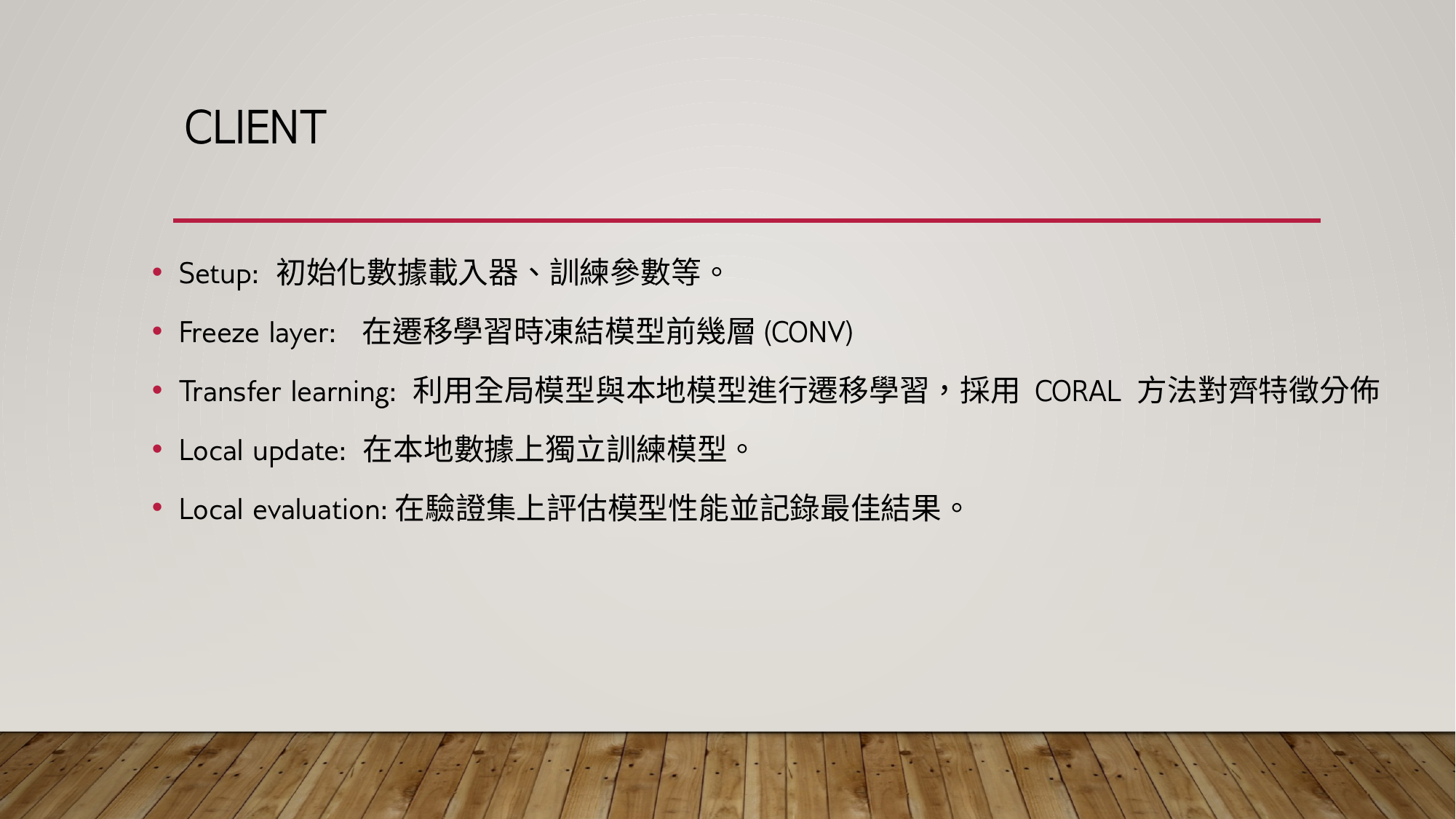

# Client
Setup: 初始化數據載入器、訓練參數等。
Freeze layer:  在遷移學習時凍結模型前幾層(CONV)
Transfer learning: 利用全局模型與本地模型進行遷移學習，採用 CORAL 方法對齊特徵分佈
Local update: 在本地數據上獨立訓練模型。
Local evaluation:在驗證集上評估模型性能並記錄最佳結果。